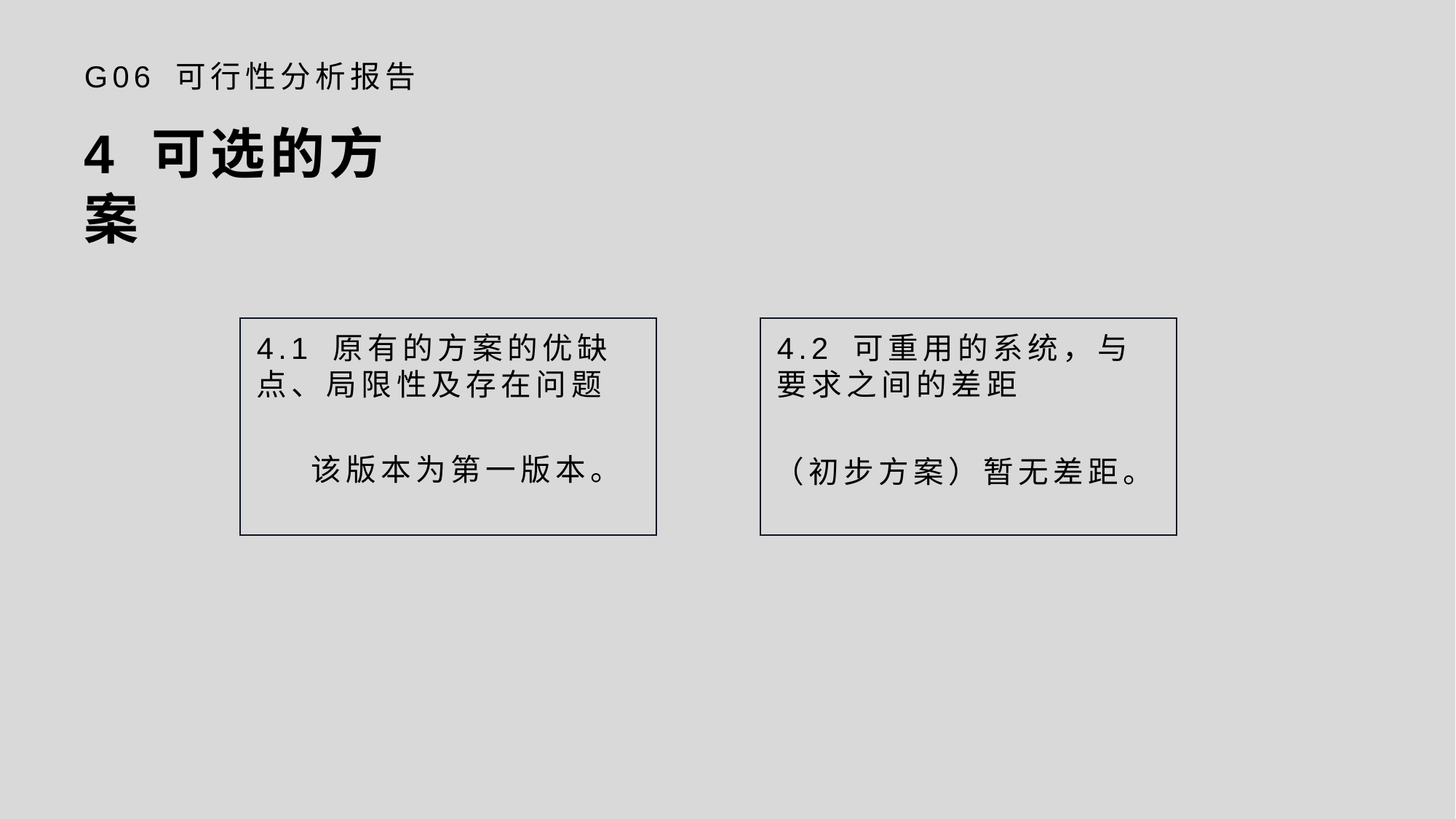

G06 可行性分析报告
4 可选的方案

4.1 原有的方案的优缺点、局限性及存在问题
4.2 可重用的系统，与要求之间的差距

该版本为第一版本。

（初步方案）暂无差距。